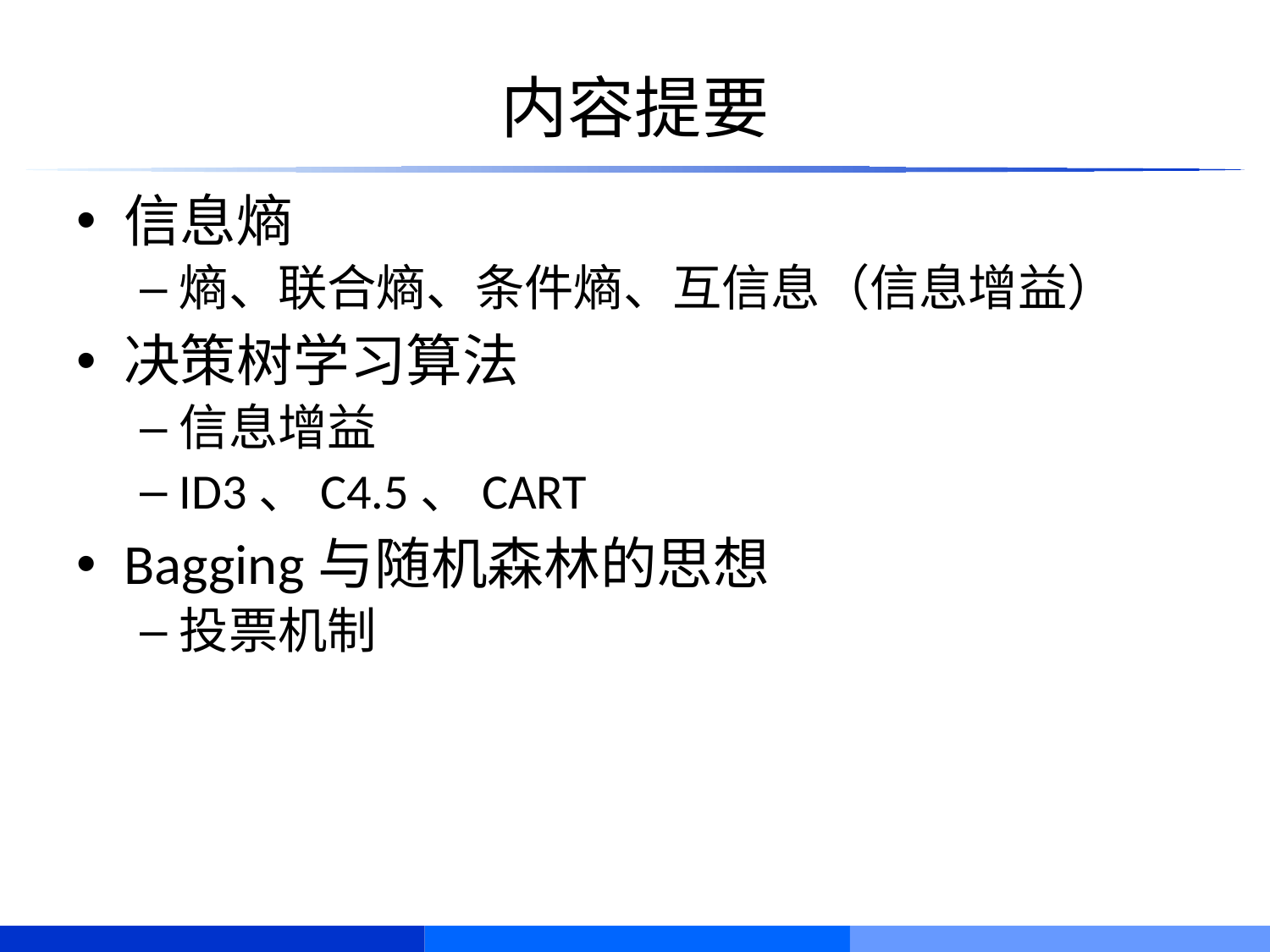

# 内容提要
信息熵
熵、联合熵、条件熵、互信息（信息增益）
决策树学习算法
信息增益
ID3、C4.5、CART
Bagging与随机森林的思想
投票机制